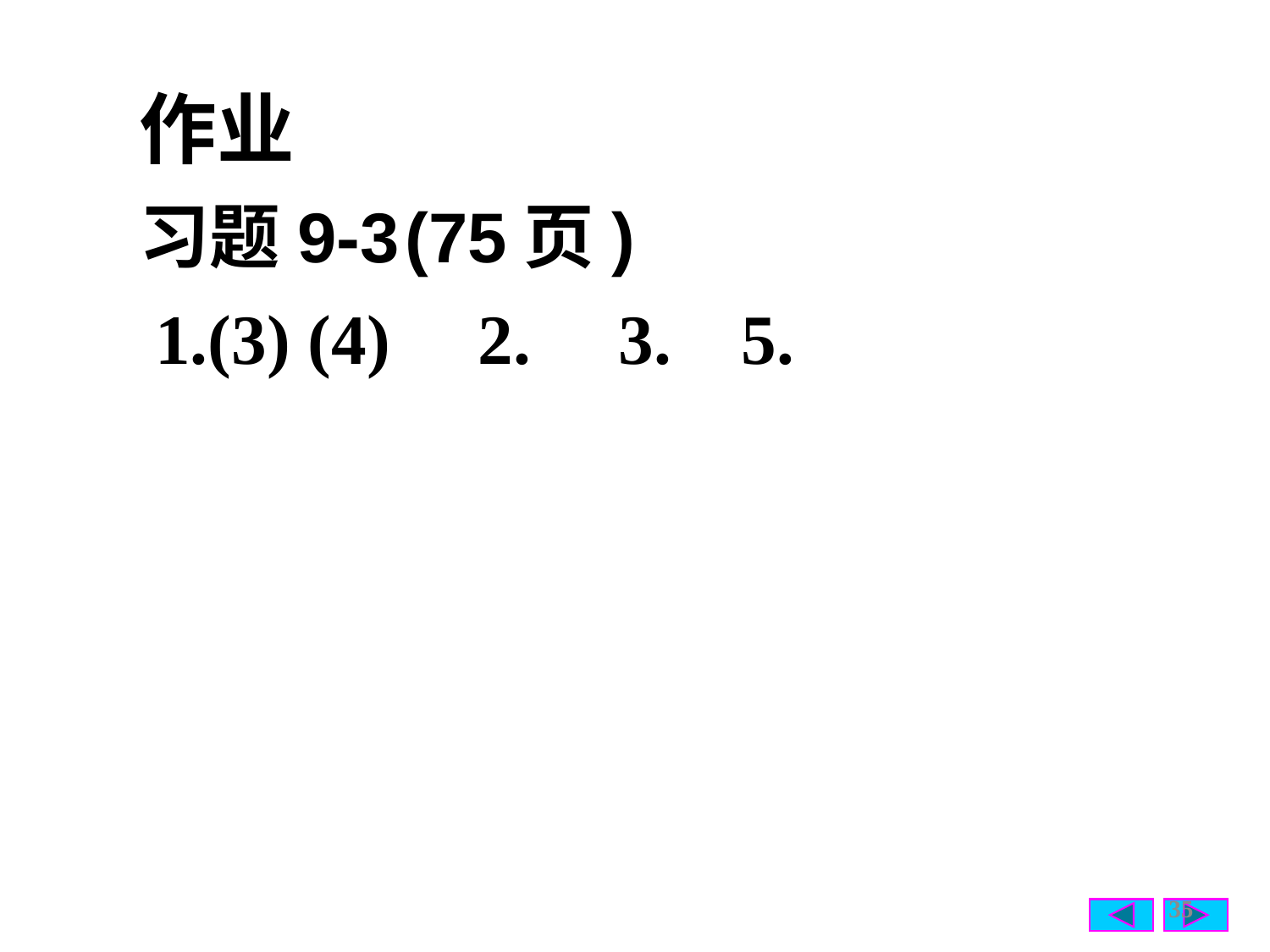

作业
(75页)
习题9-3
   1.(3) (4)     2.     3.    5.
35